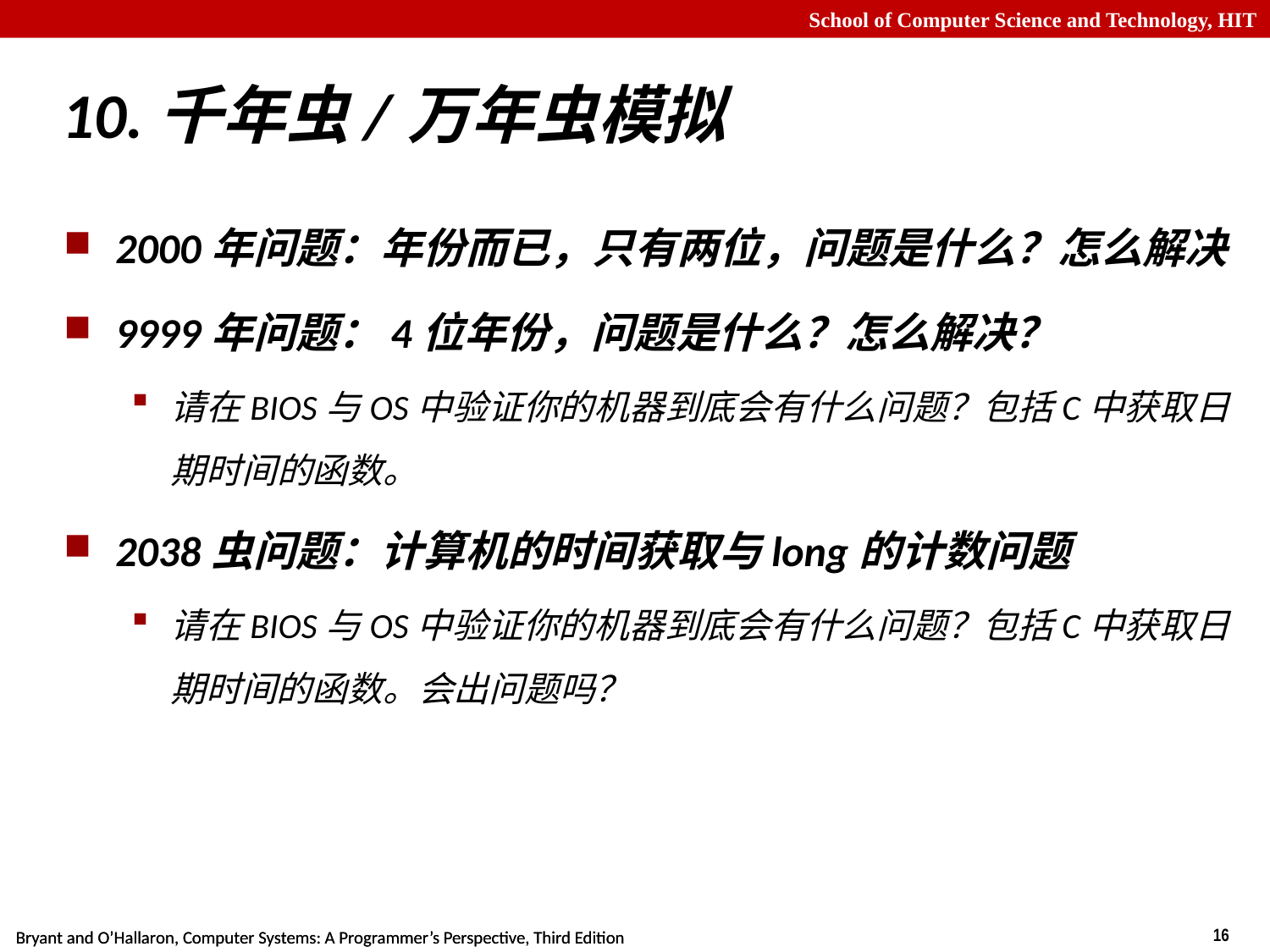

# 10.千年虫/万年虫模拟
2000年问题：年份而已，只有两位，问题是什么？怎么解决
9999年问题：4位年份，问题是什么？怎么解决？
请在BIOS与OS中验证你的机器到底会有什么问题？包括C中获取日期时间的函数。
2038虫问题：计算机的时间获取与long的计数问题
请在BIOS与OS中验证你的机器到底会有什么问题？包括C中获取日期时间的函数。会出问题吗？